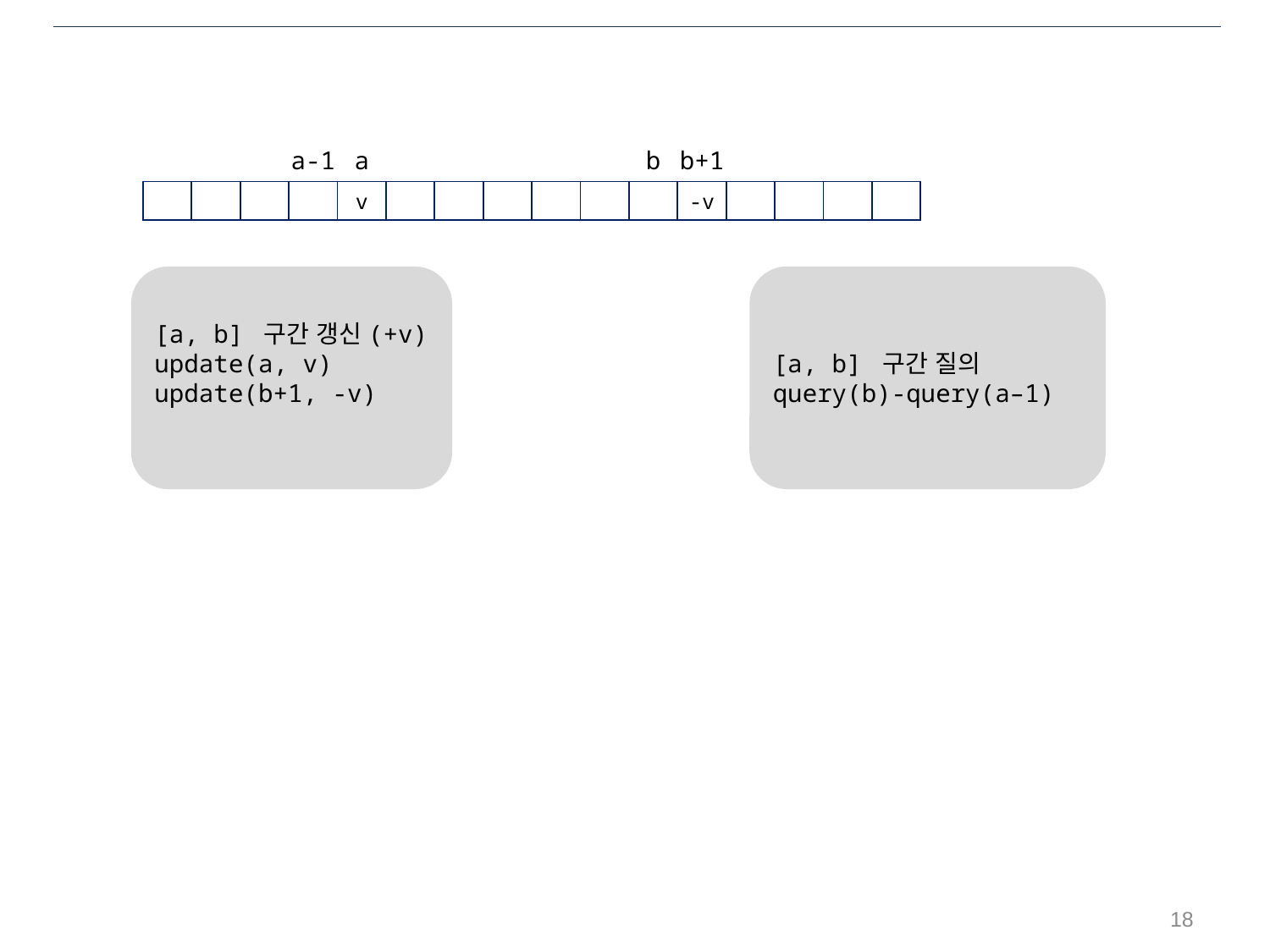

|  |  |  | a-1 | a |  |  |  |  |  | b | b+1 |  |  |  |  |
| --- | --- | --- | --- | --- | --- | --- | --- | --- | --- | --- | --- | --- | --- | --- | --- |
|  |  |  |  | v |  |  |  |  |  |  | -v |  |  |  |  |
[a, b] 구간 갱신(+v)
update(a, v)
update(b+1, -v)

[a, b] 구간 질의
query(b)-query(a–1)
18